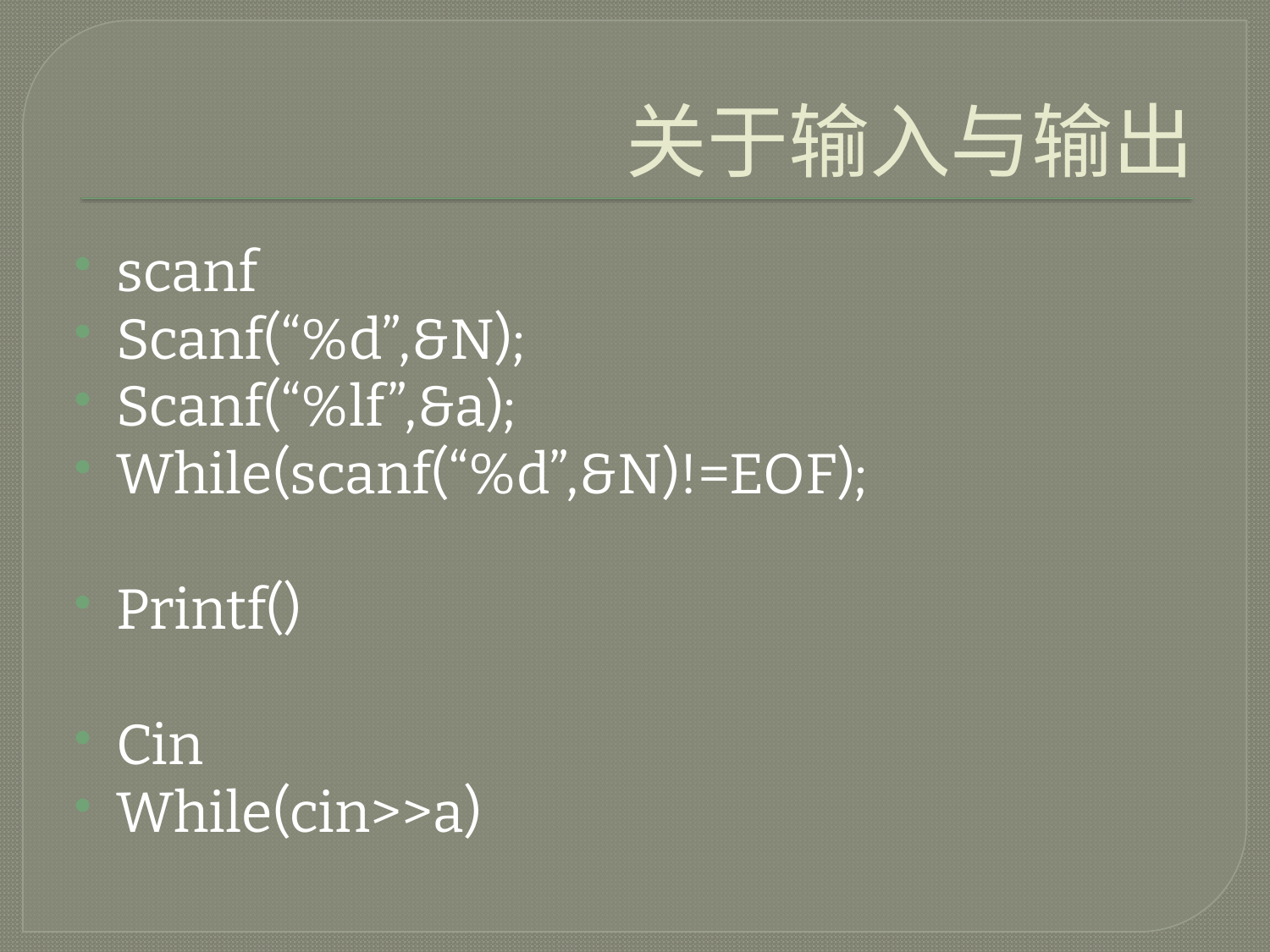

# 关于输入与输出
scanf
Scanf(“%d”,&N);
Scanf(“%lf”,&a);
While(scanf(“%d”,&N)!=EOF);

Printf()

Cin
While(cin>>a)